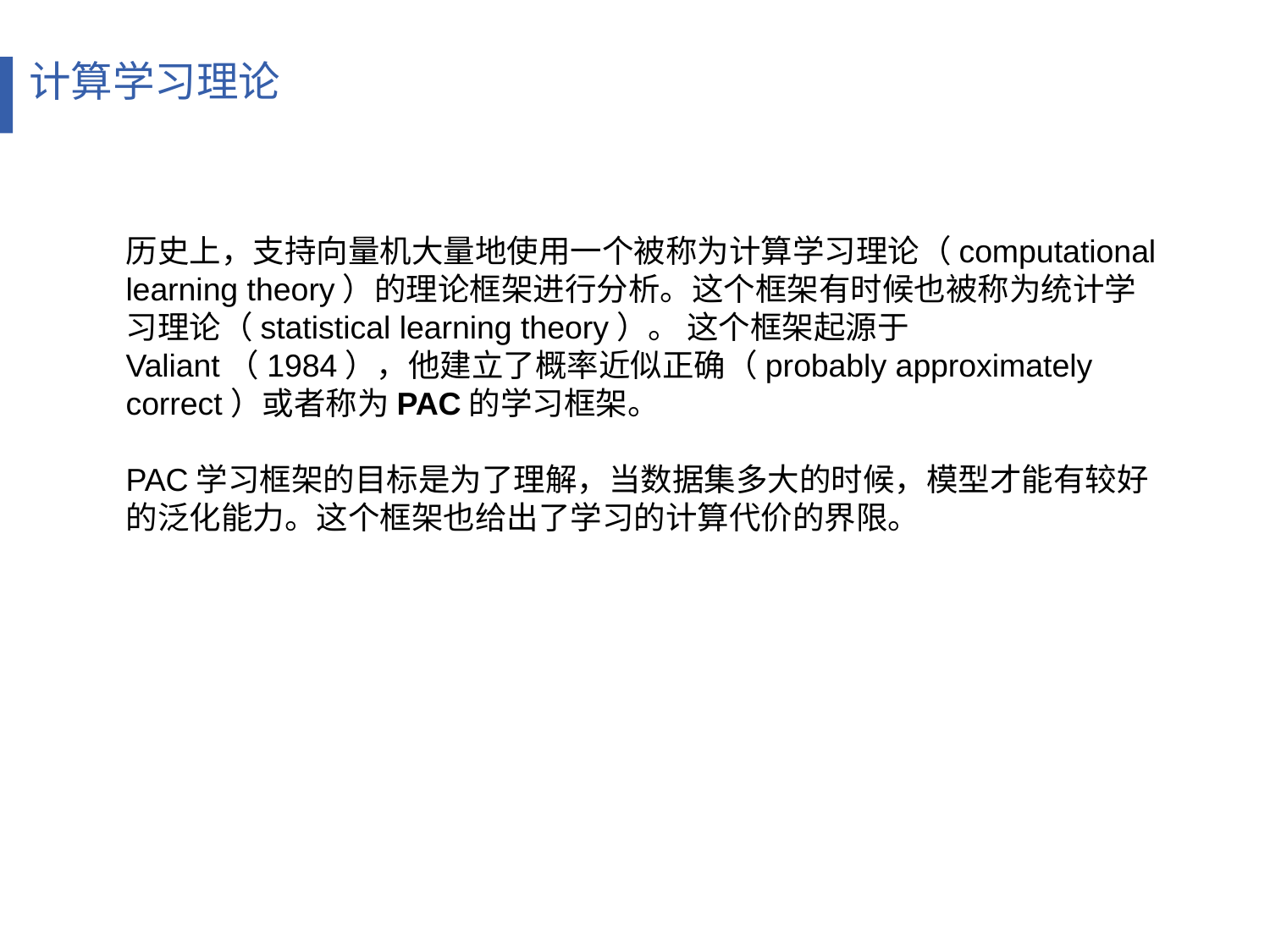

计算学习理论

历史上，支持向量机大量地使用一个被称为计算学习理论（computational learning theory）的理论框架进行分析。这个框架有时候也被称为统计学习理论（statistical learning theory）。 这个框架起源于Valiant（1984），他建立了概率近似正确（probably approximately correct）或者称为PAC的学习框架。

PAC学习框架的目标是为了理解，当数据集多大的时候，模型才能有较好的泛化能力。这个框架也给出了学习的计算代价的界限。